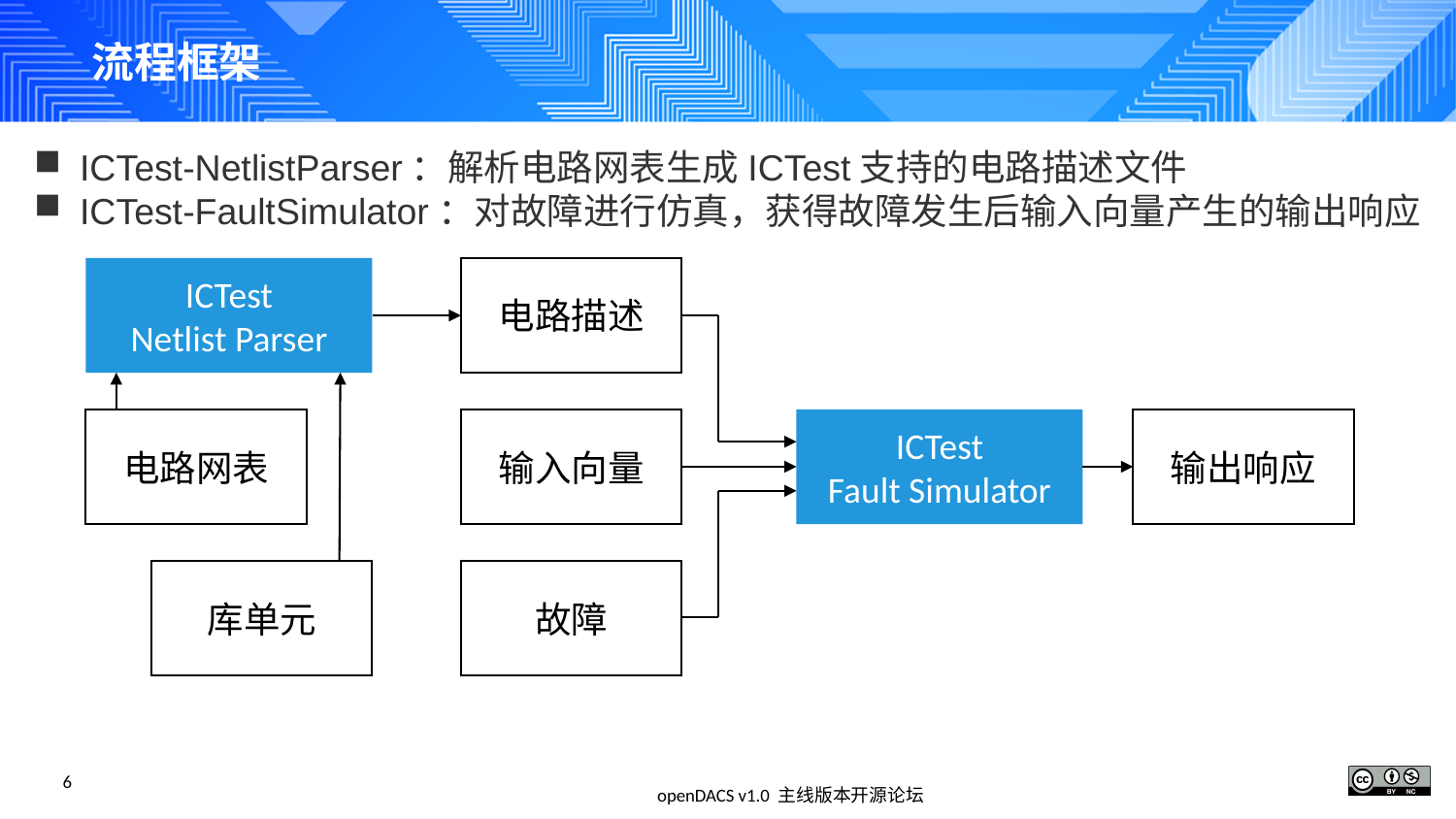

# 流程框架
ICTest-NetlistParser：解析电路网表生成ICTest支持的电路描述文件
ICTest-FaultSimulator：对故障进行仿真，获得故障发生后输入向量产生的输出响应
ICTest
Netlist Parser
电路描述
电路网表
输入向量
ICTest
Fault Simulator
输出响应
库单元
故障
6